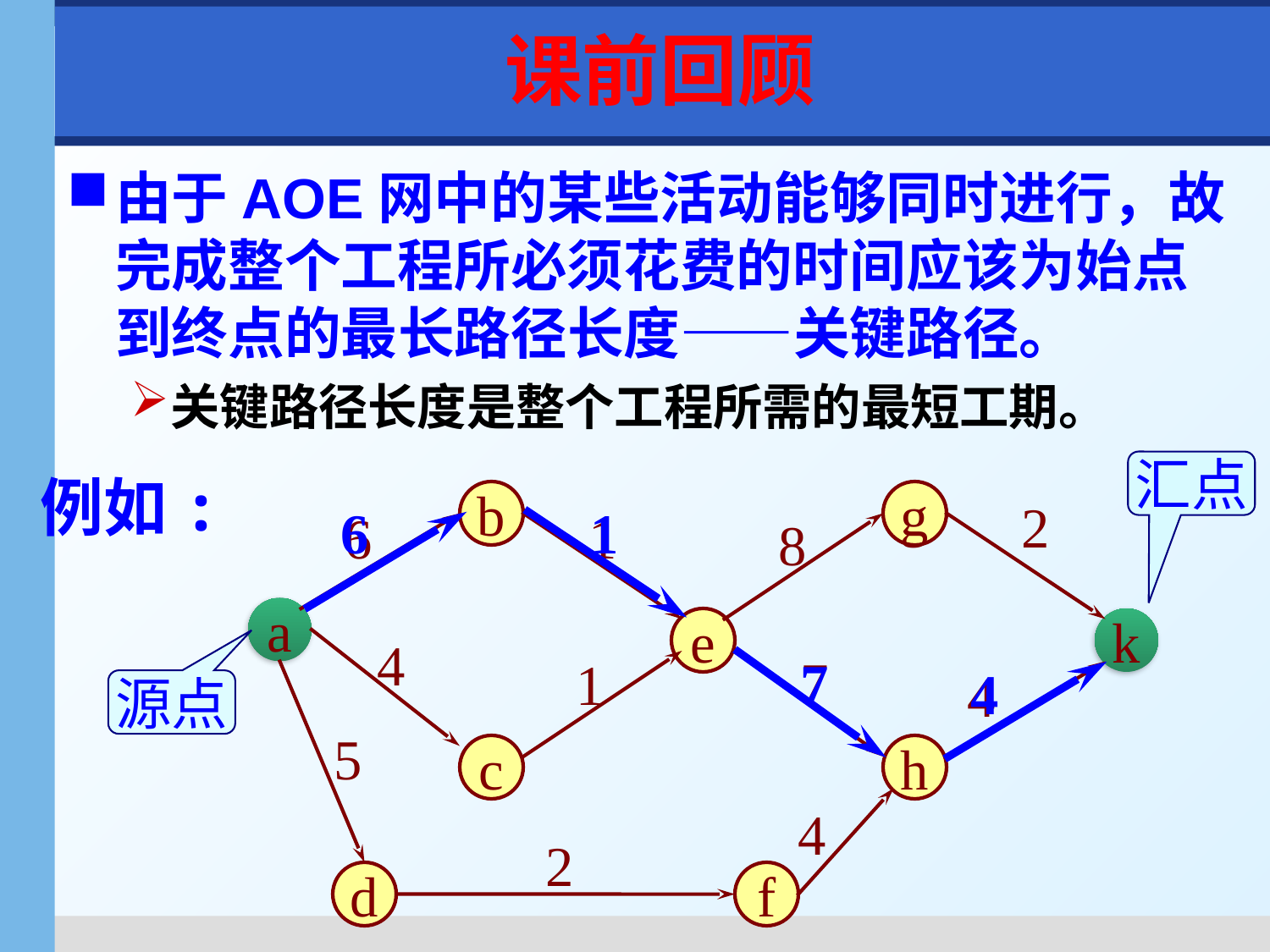

课前回顾
由于AOE网中的某些活动能够同时进行，故完成整个工程所必须花费的时间应该为始点到终点的最长路径长度——关键路径。
关键路径长度是整个工程所需的最短工期。

汇点
例如:
b
g
2
6
1
8

a
e
k
4

7
1

4

5
c
h

4
2
d
f

6
1

7

4

源点